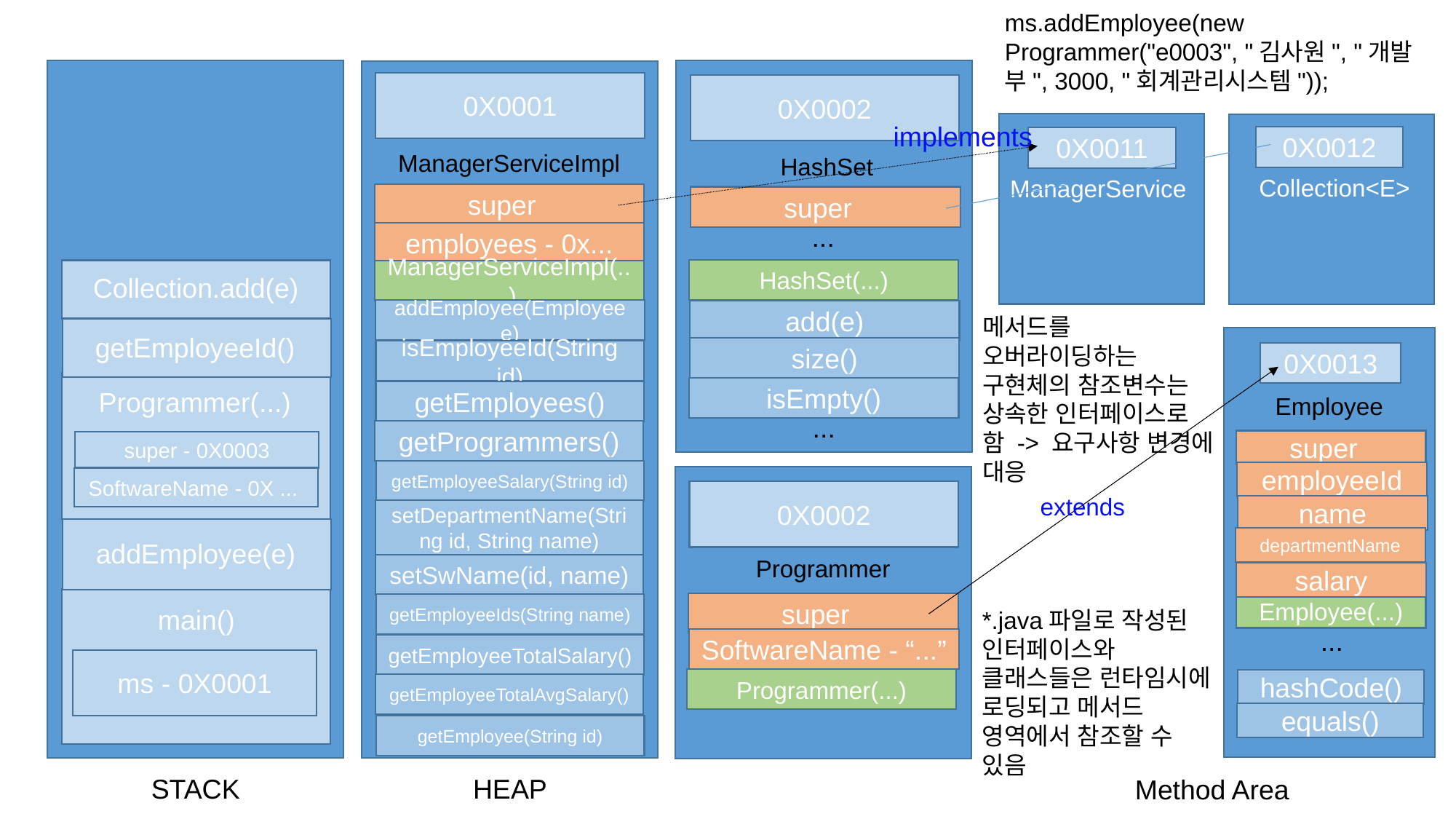

ms.addEmployee(new Programmer("e0003", "김사원", "개발부", 3000, "회계관리시스템"));

0X0001
0X0002
implements

0X0012
0X0011
ManagerServiceImpl
HashSet
Collection<E>
ManagerService
super
super
...
employees - 0x...
HashSet(...)

ManagerServiceImpl(...)
Collection.add(e)
addEmployee(Employee e)
add(e)
메서드를 오버라이딩하는 구현체의 참조변수는 상속한 인터페이스로 함 -> 요구사항 변경에 대응

getEmployeeId()

size()
isEmployeeId(String id)
0X0013

isEmpty()
Programmer(...)
getEmployees()
Employee
...
getProgrammers()
super
super - 0X0003
getEmployeeSalary(String id)
employeeId

SoftwareName - 0X ...
0X0002
extends
name
setDepartmentName(String id, String name)

departmentName
addEmployee(e)
Programmer
setSwName(id, name)
salary

super
Employee(...)
getEmployeeIds(String name)
main()
*.java파일로 작성된 인터페이스와 클래스들은 런타임시에 로딩되고 메서드 영역에서 참조할 수 있음
...
SoftwareName - “...”
getEmployeeTotalSalary()
ms - 0X0001
Programmer(...)
hashCode()
getEmployeeTotalAvgSalary()
equals()
getEmployee(String id)
STACK
HEAP
Method Area